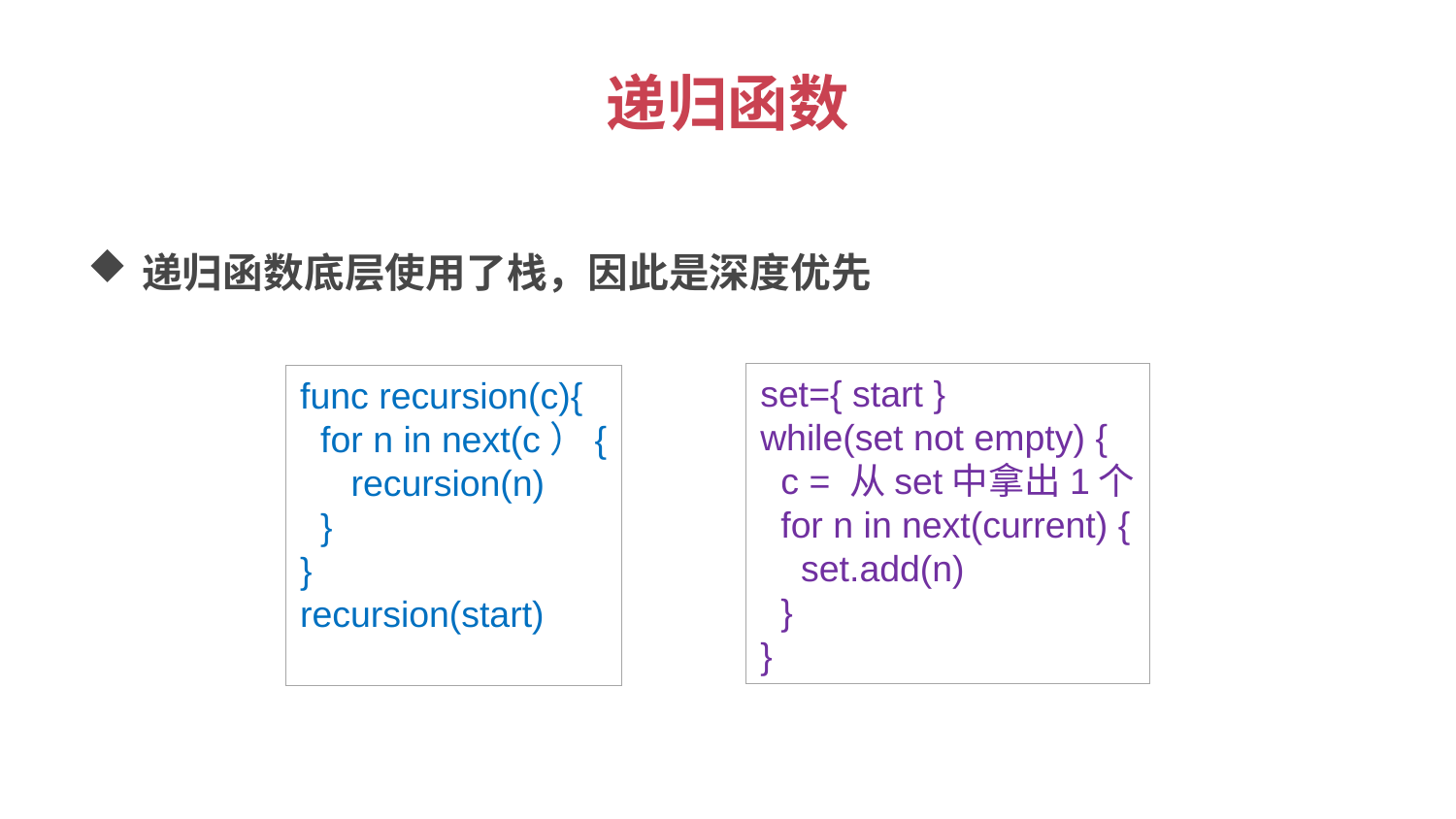

# 递归函数
递归函数底层使用了栈，因此是深度优先
set={ start }
while(set not empty) {
  c = 从set中拿出1个
  for n in next(current) {
    set.add(n)
  }
}
func recursion(c){
  for n in next(c）{
     recursion(n)
  }
}
recursion(start)